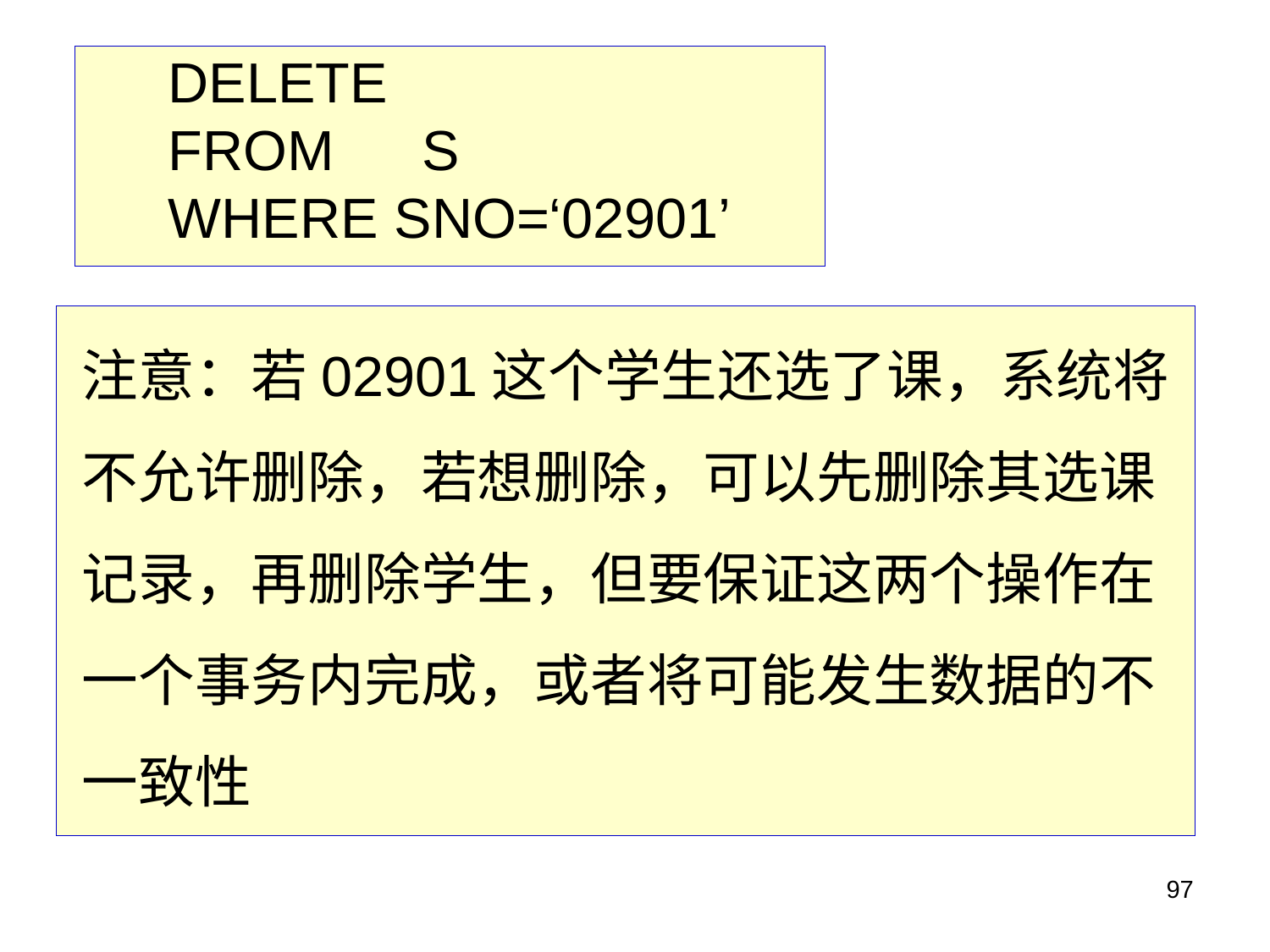

# DELETE FROM 	S WHERE SNO=‘02901’
注意：若02901这个学生还选了课，系统将不允许删除，若想删除，可以先删除其选课记录，再删除学生，但要保证这两个操作在一个事务内完成，或者将可能发生数据的不一致性
97